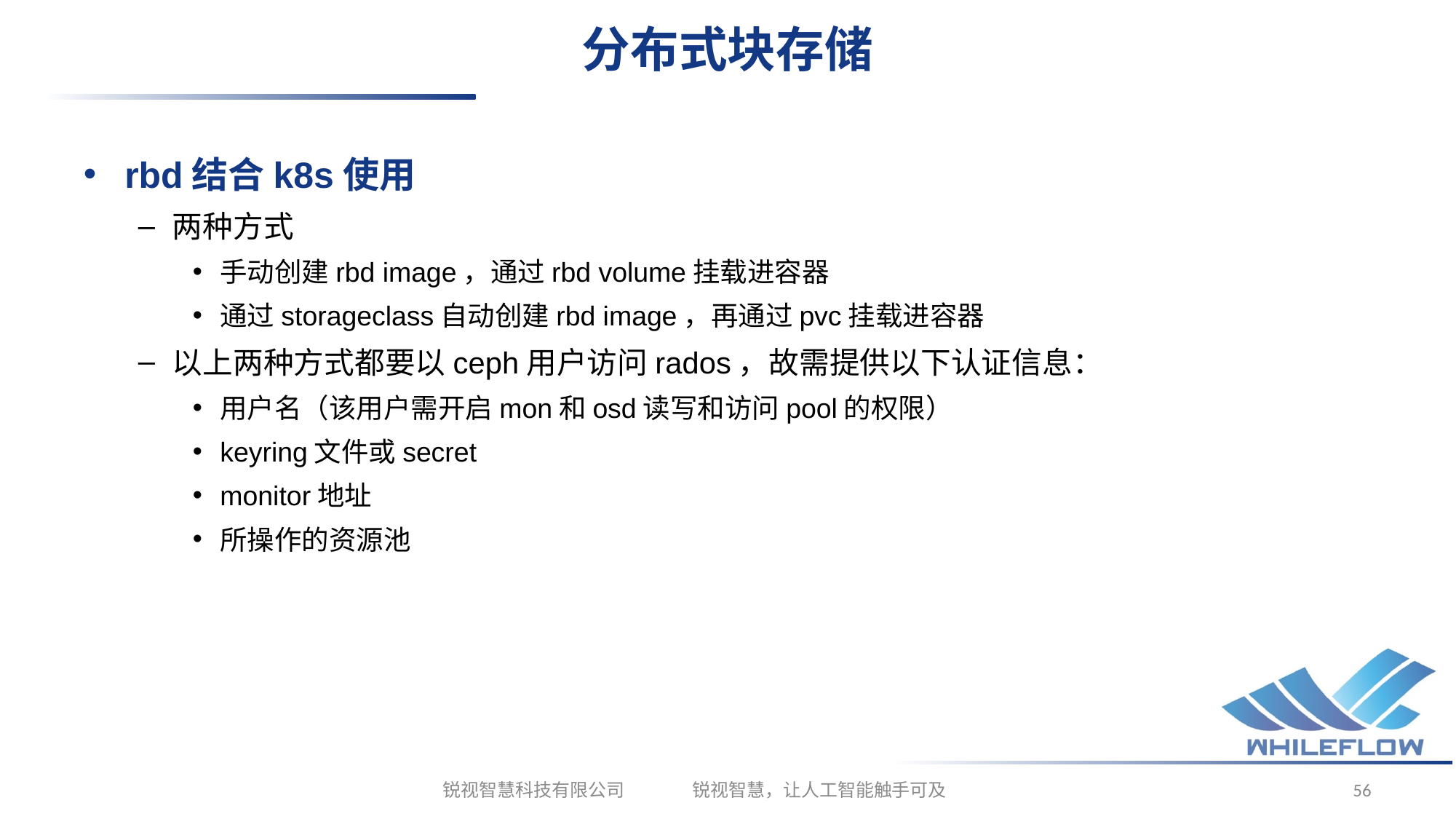

# 分布式块存储
rbd结合k8s使用
两种方式
手动创建rbd image，通过rbd volume挂载进容器
通过storageclass自动创建rbd image，再通过pvc挂载进容器
以上两种方式都要以ceph用户访问rados，故需提供以下认证信息：
用户名（该用户需开启mon和osd读写和访问pool的权限）
keyring文件或secret
monitor地址
所操作的资源池
锐视智慧科技有限公司            锐视智慧，让人工智能触手可及
56